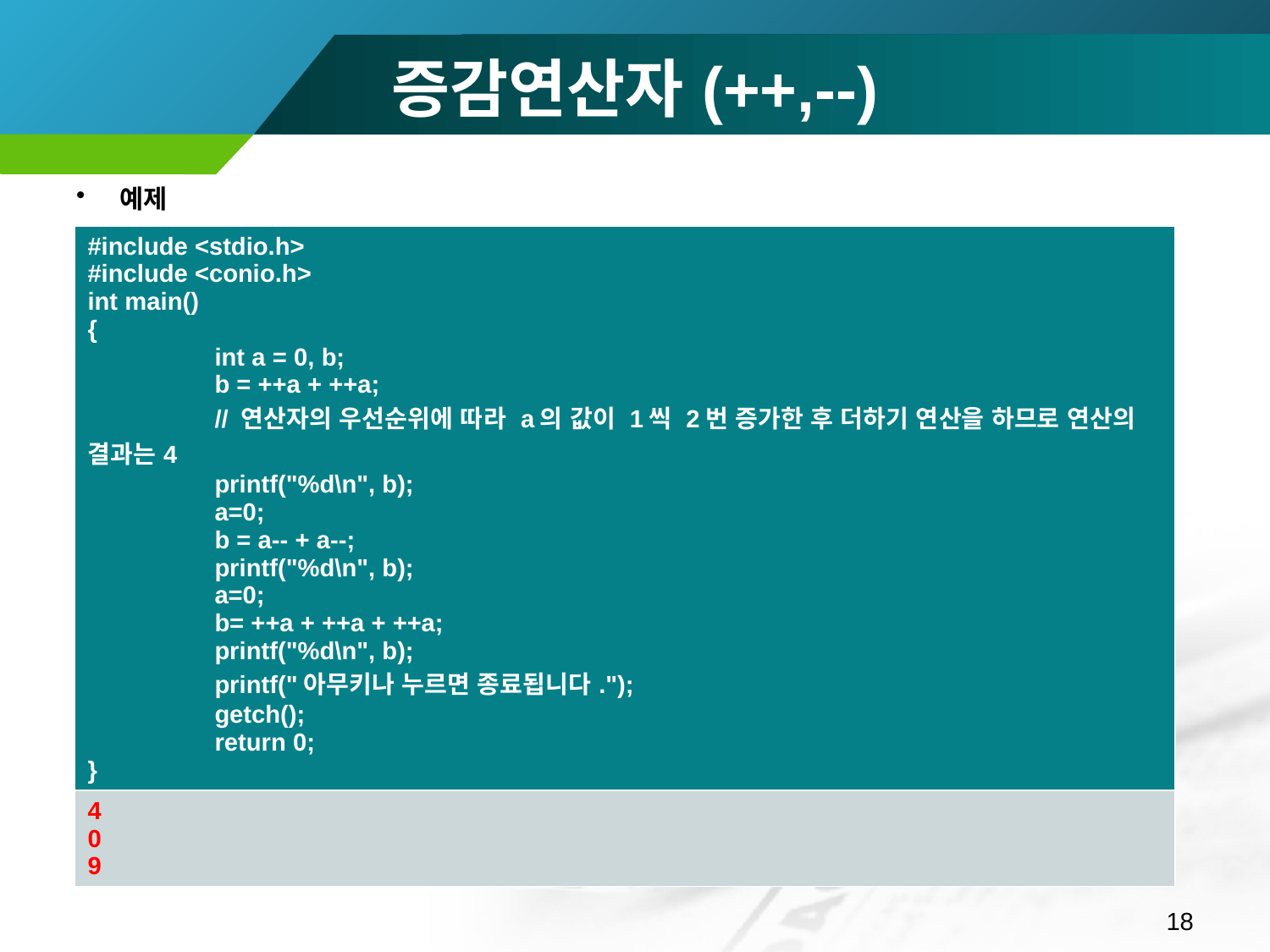

# 증감연산자(++,--)
예제
| #include <stdio.h> #include <conio.h> int main() { int a = 0, b; b = ++a + ++a; // 연산자의 우선순위에 따라 a의 값이 1씩 2번 증가한 후 더하기 연산을 하므로 연산의 결과는4 printf("%d\n", b); a=0; b = a-- + a--; printf("%d\n", b); a=0; b= ++a + ++a + ++a; printf("%d\n", b); printf("아무키나 누르면 종료됩니다."); getch(); return 0; } |
| --- |
| 4 0 9 |
18